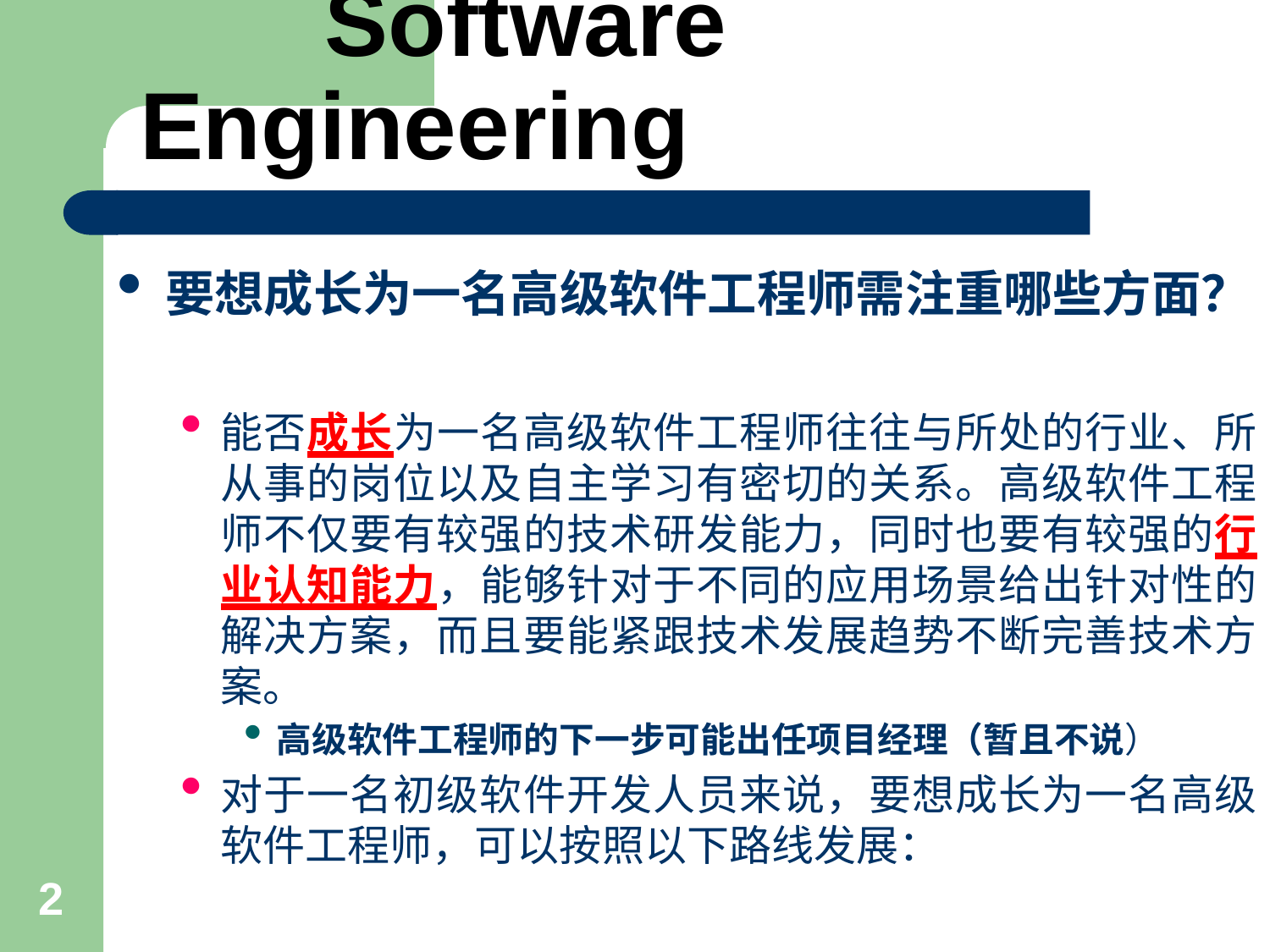

# Software   Engineering
要想成长为一名高级软件工程师需注重哪些方面？

能否成长为一名高级软件工程师往往与所处的行业、所从事的岗位以及自主学习有密切的关系。高级软件工程师不仅要有较强的技术研发能力，同时也要有较强的行业认知能力，能够针对于不同的应用场景给出针对性的解决方案，而且要能紧跟技术发展趋势不断完善技术方案。
高级软件工程师的下一步可能出任项目经理（暂且不说）
对于一名初级软件开发人员来说，要想成长为一名高级软件工程师，可以按照以下路线发展：
2